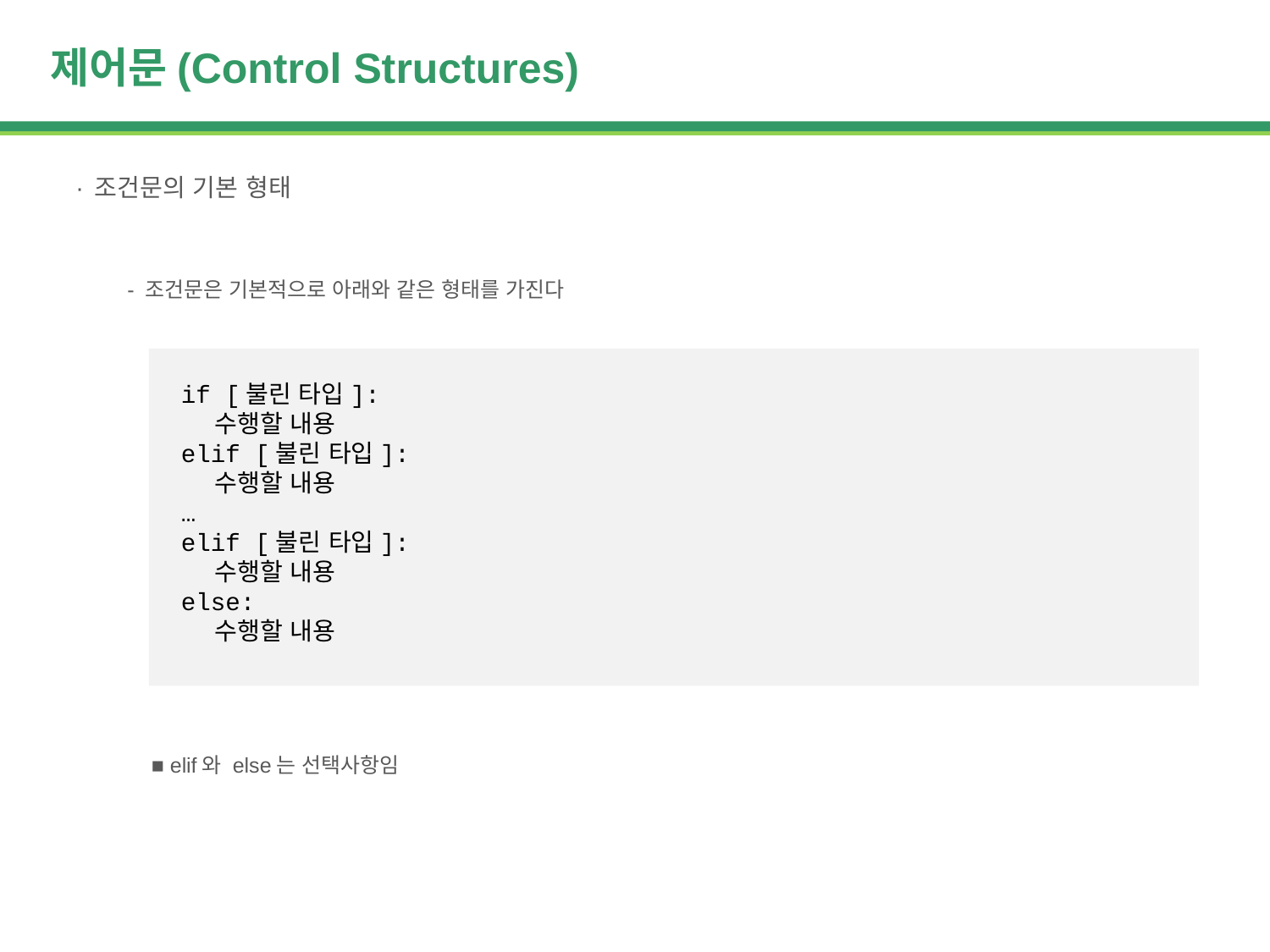

제어문(Control Structures)

∙ 조건문의 기본 형태
- 조건문은 기본적으로 아래와 같은 형태를 가진다

if [불린 타입]:
    수행할 내용
elif [불린 타입]:
    수행할 내용
…
elif [불린 타입]:
    수행할 내용
else:
    수행할 내용
■ elif와 else는 선택사항임